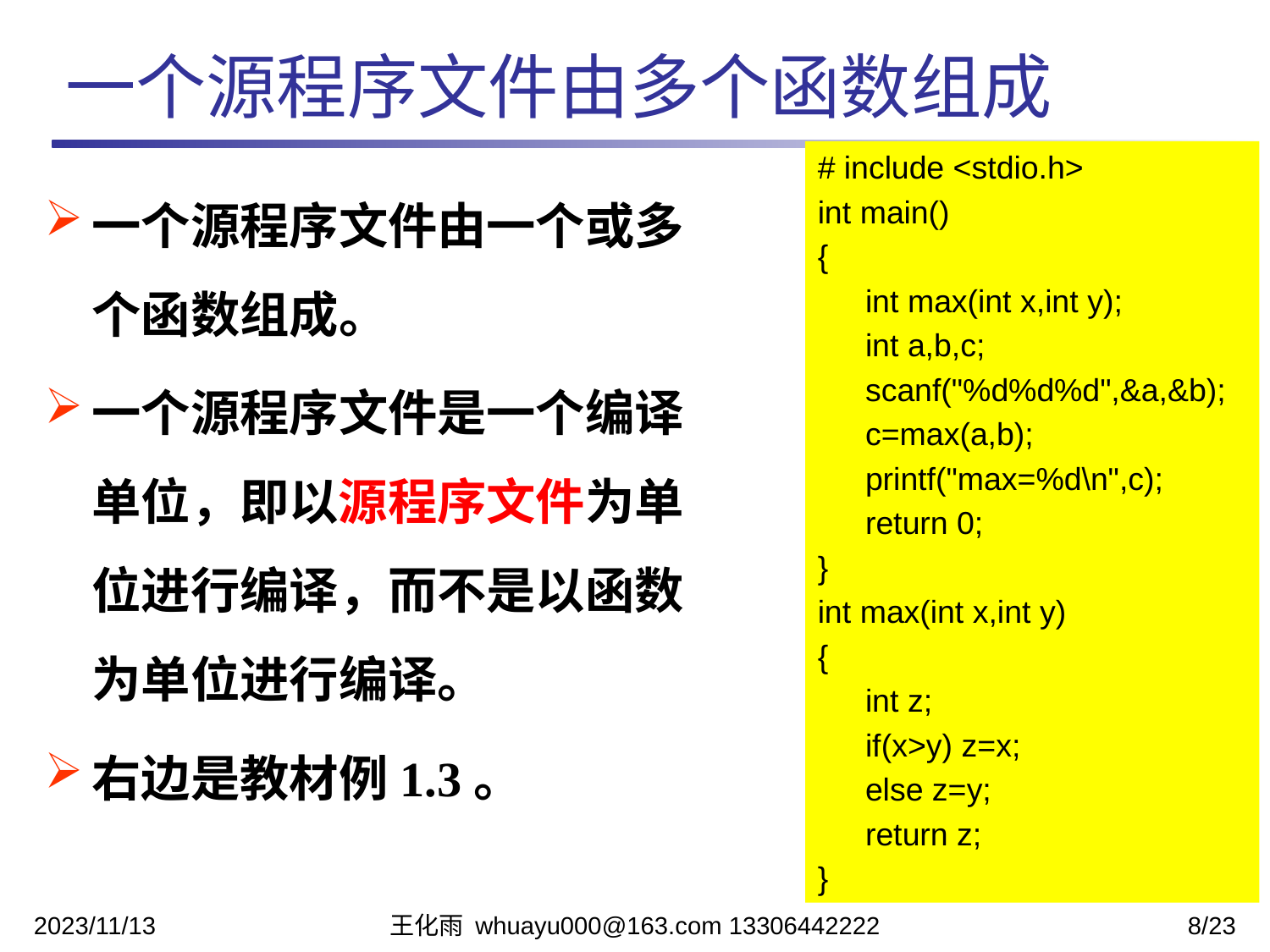

一个源程序文件由多个函数组成
# include <stdio.h>
int main()
{
	int max(int x,int y);
	int a,b,c;
	scanf("%d%d%d",&a,&b);
	c=max(a,b);
	printf("max=%d\n",c);
	return 0;
}
int max(int x,int y)
{
	int z;
	if(x>y) z=x;
	else z=y;
	return z;
}
一个源程序文件由一个或多个函数组成。
一个源程序文件是一个编译单位，即以源程序文件为单位进行编译，而不是以函数为单位进行编译。
右边是教材例1.3。
2023/11/13
王化雨 whuayu000@163.com 13306442222
8/23